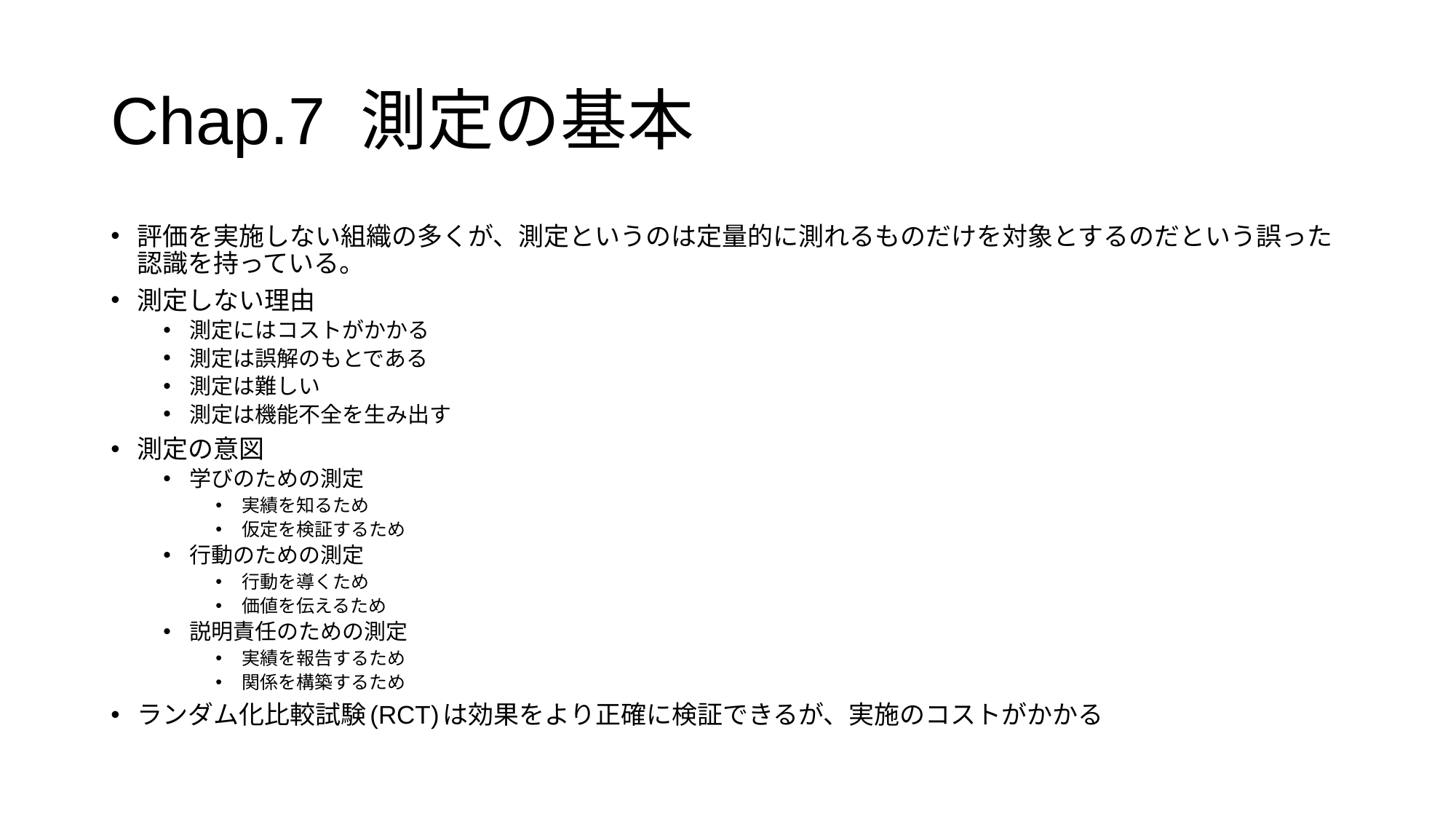

# Chap.7 測定の基本
評価を実施しない組織の多くが、測定というのは定量的に測れるものだけを対象とするのだという誤った認識を持っている。
測定しない理由
測定にはコストがかかる
測定は誤解のもとである
測定は難しい
測定は機能不全を生み出す
測定の意図
学びのための測定
実績を知るため
仮定を検証するため
行動のための測定
行動を導くため
価値を伝えるため
説明責任のための測定
実績を報告するため
関係を構築するため
ランダム化比較試験(RCT)は効果をより正確に検証できるが、実施のコストがかかる